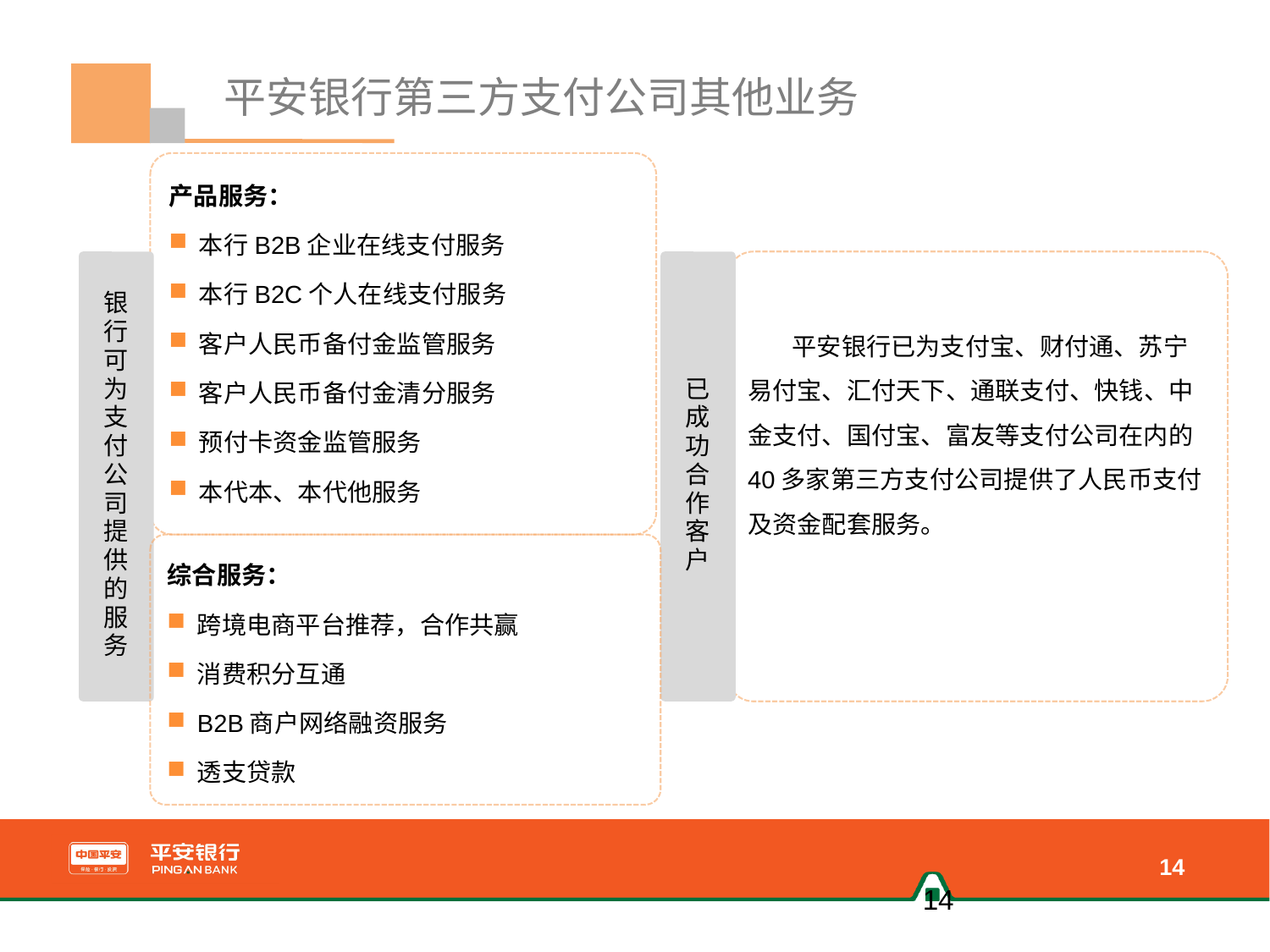

平安银行第三方支付公司其他业务
产品服务：
本行B2B企业在线支付服务
本行B2C个人在线支付服务
客户人民币备付金监管服务
客户人民币备付金清分服务
预付卡资金监管服务
本代本、本代他服务
       平安银行已为支付宝、财付通、苏宁易付宝、汇付天下、通联支付、快钱、中金支付、国付宝、富友等支付公司在内的40多家第三方支付公司提供了人民币支付及资金配套服务。

银
行
可
为
支
付
公
司
提
供
的
服
务
已
成
功
合
作
客
户
综合服务：
跨境电商平台推荐，合作共赢
消费积分互通
B2B商户网络融资服务
透支贷款
14
14